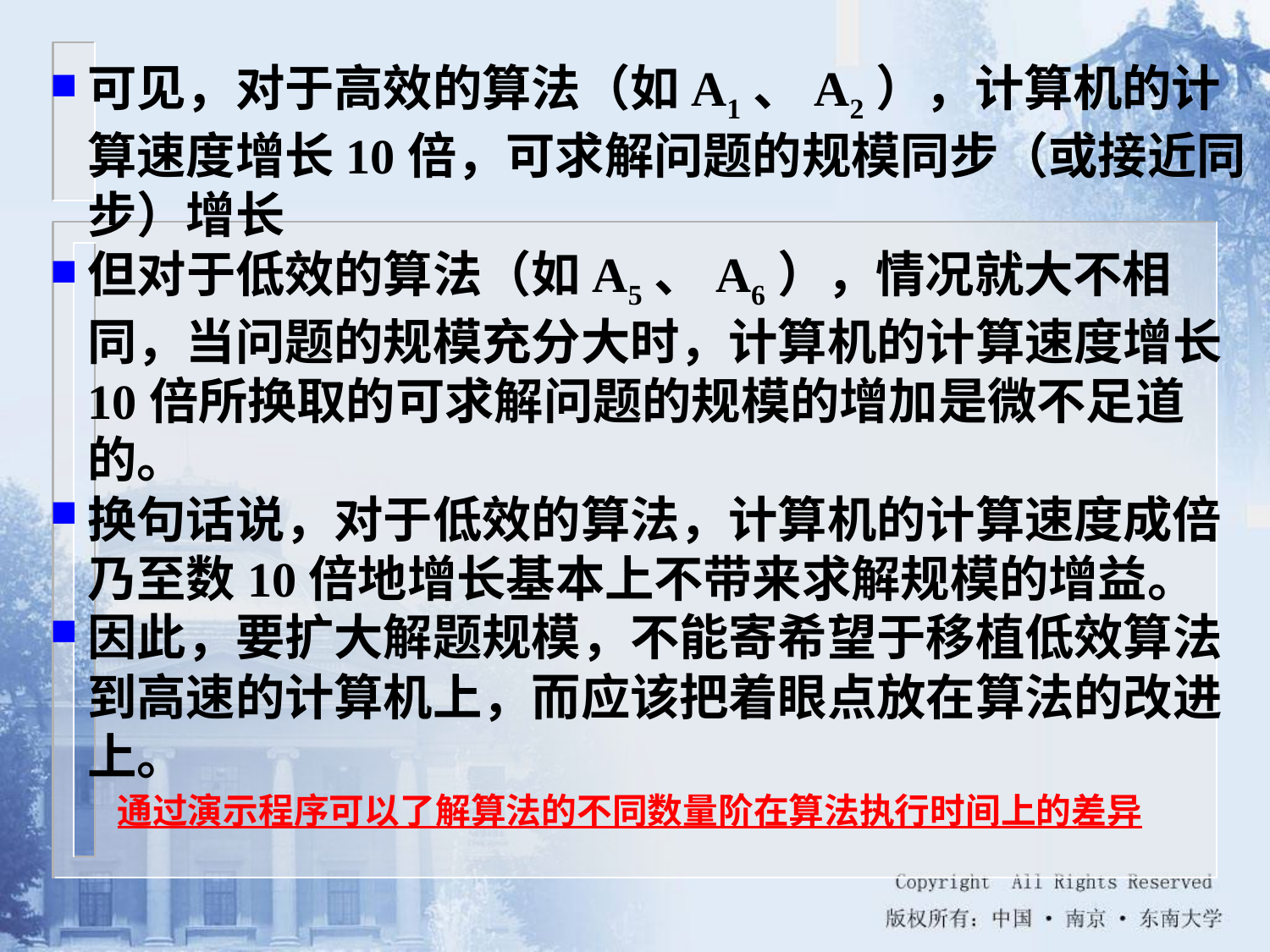

可见，对于高效的算法（如A1、A2），计算机的计算速度增长10倍，可求解问题的规模同步（或接近同步）增长
但对于低效的算法（如A5、A6），情况就大不相同，当问题的规模充分大时，计算机的计算速度增长10倍所换取的可求解问题的规模的增加是微不足道的。
换句话说，对于低效的算法，计算机的计算速度成倍乃至数10倍地增长基本上不带来求解规模的增益。
因此，要扩大解题规模，不能寄希望于移植低效算法到高速的计算机上，而应该把着眼点放在算法的改进上。
通过演示程序可以了解算法的不同数量阶在算法执行时间上的差异